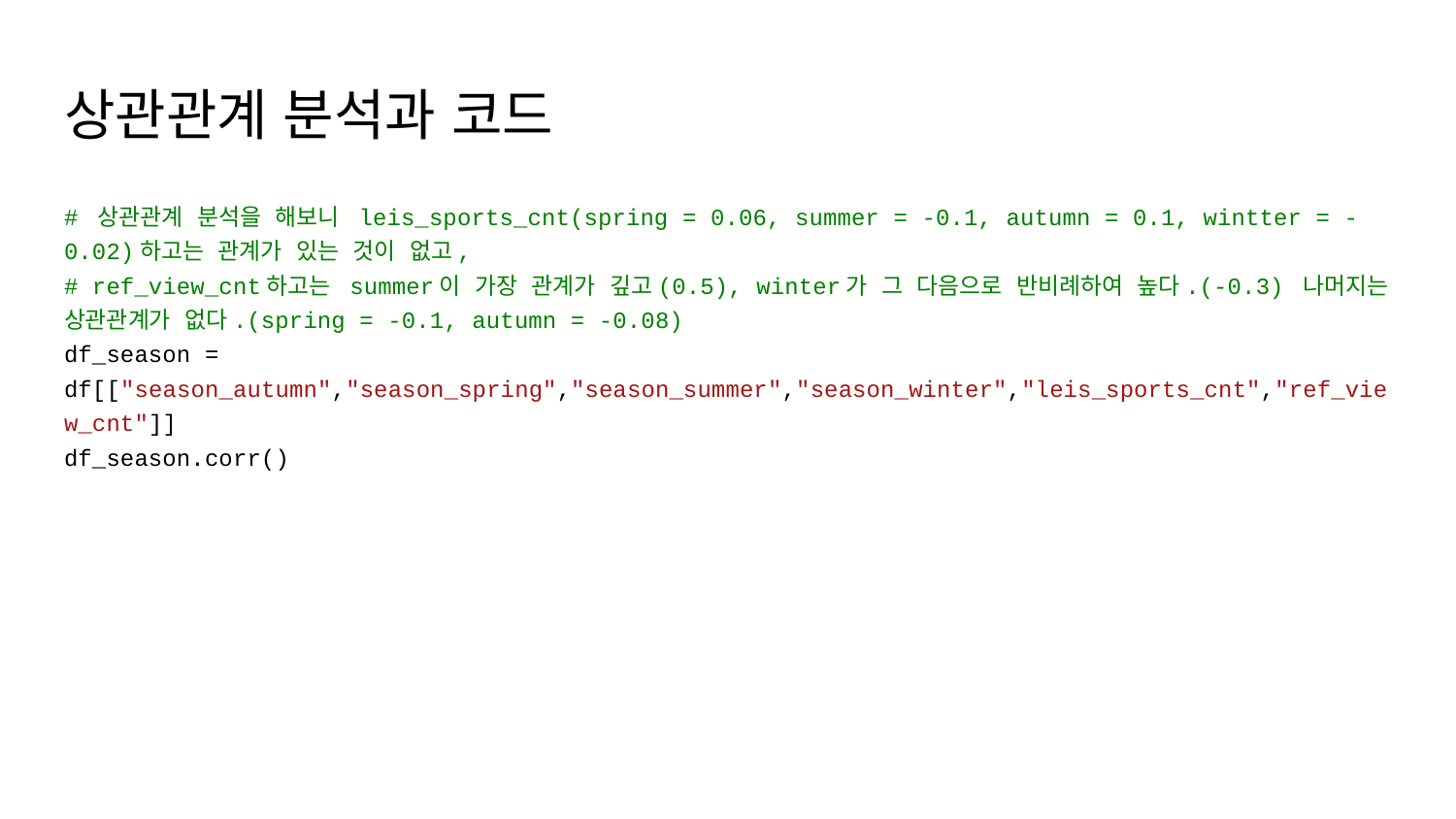

# 상관관계 분석과 코드
# 상관관계 분석을 해보니 leis_sports_cnt(spring = 0.06, summer = -0.1, autumn = 0.1, wintter = -0.02)하고는 관계가 있는 것이 없고,
# ref_view_cnt하고는 summer이 가장 관계가 깊고(0.5), winter가 그 다음으로 반비례하여 높다.(-0.3) 나머지는 상관관계가 없다.(spring = -0.1, autumn = -0.08)
df_season = df[["season_autumn","season_spring","season_summer","season_winter","leis_sports_cnt","ref_view_cnt"]]
df_season.corr()